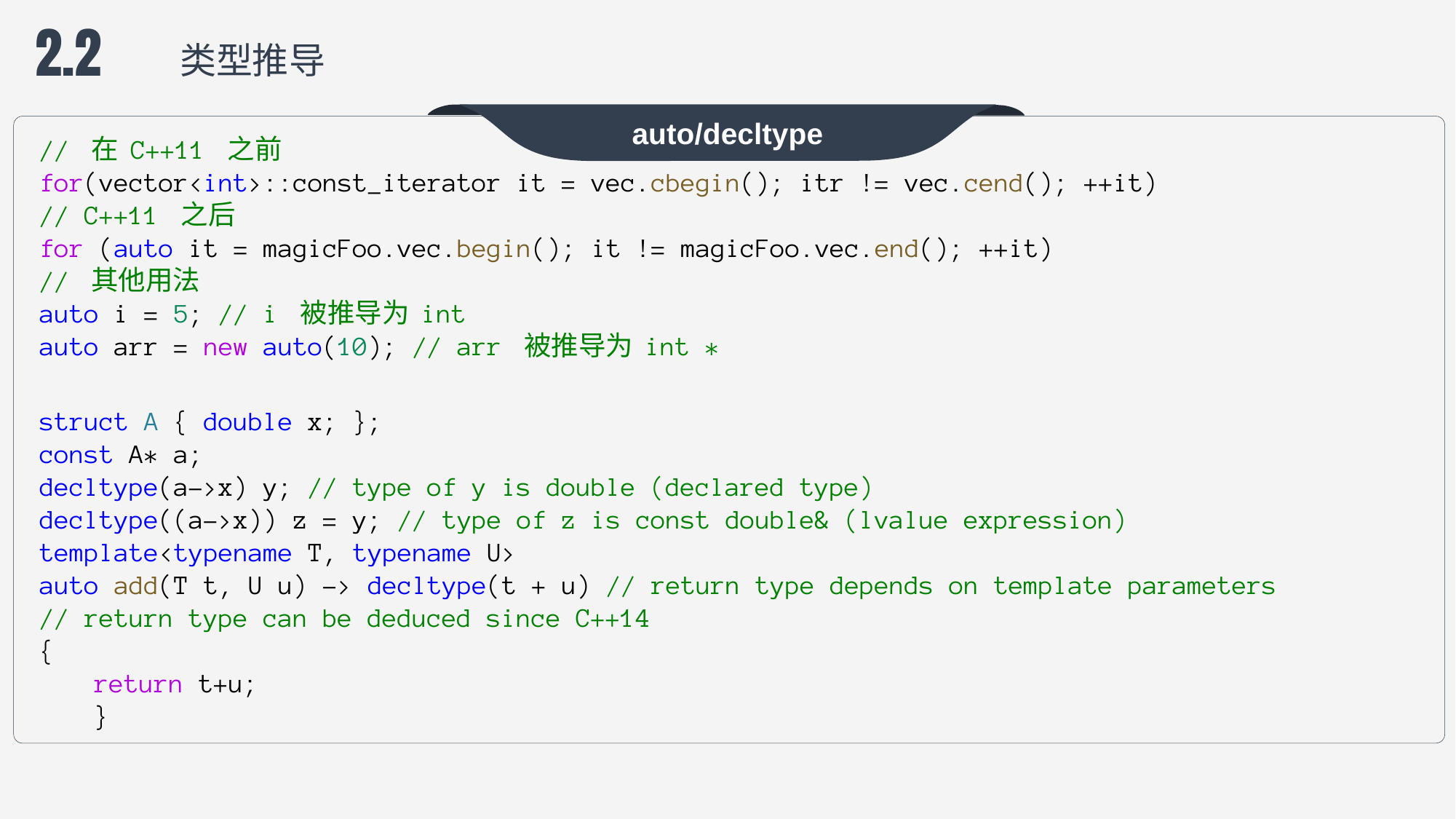

2.2
类型推导

auto/decltype

// 在 C++11 之前
for(vector<int>::const_iterator it = vec.cbegin(); itr != vec.cend(); ++it)
// C++11 之后
for (auto it = magicFoo.vec.begin(); it != magicFoo.vec.end(); ++it)
// 其他用法
auto i = 5; // i 被推导为 int
auto arr = new auto(10); // arr 被推导为 int *
struct A { double x; };
const A* a;
decltype(a->x) y; // type of y is double (declared type)
decltype((a->x)) z = y; // type of z is const double& (lvalue expression)
template<typename T, typename U>
auto add(T t, U u) -> decltype(t + u) // return type depends on template parameters
// return type can be deduced since C++14
{
return t+u;
}